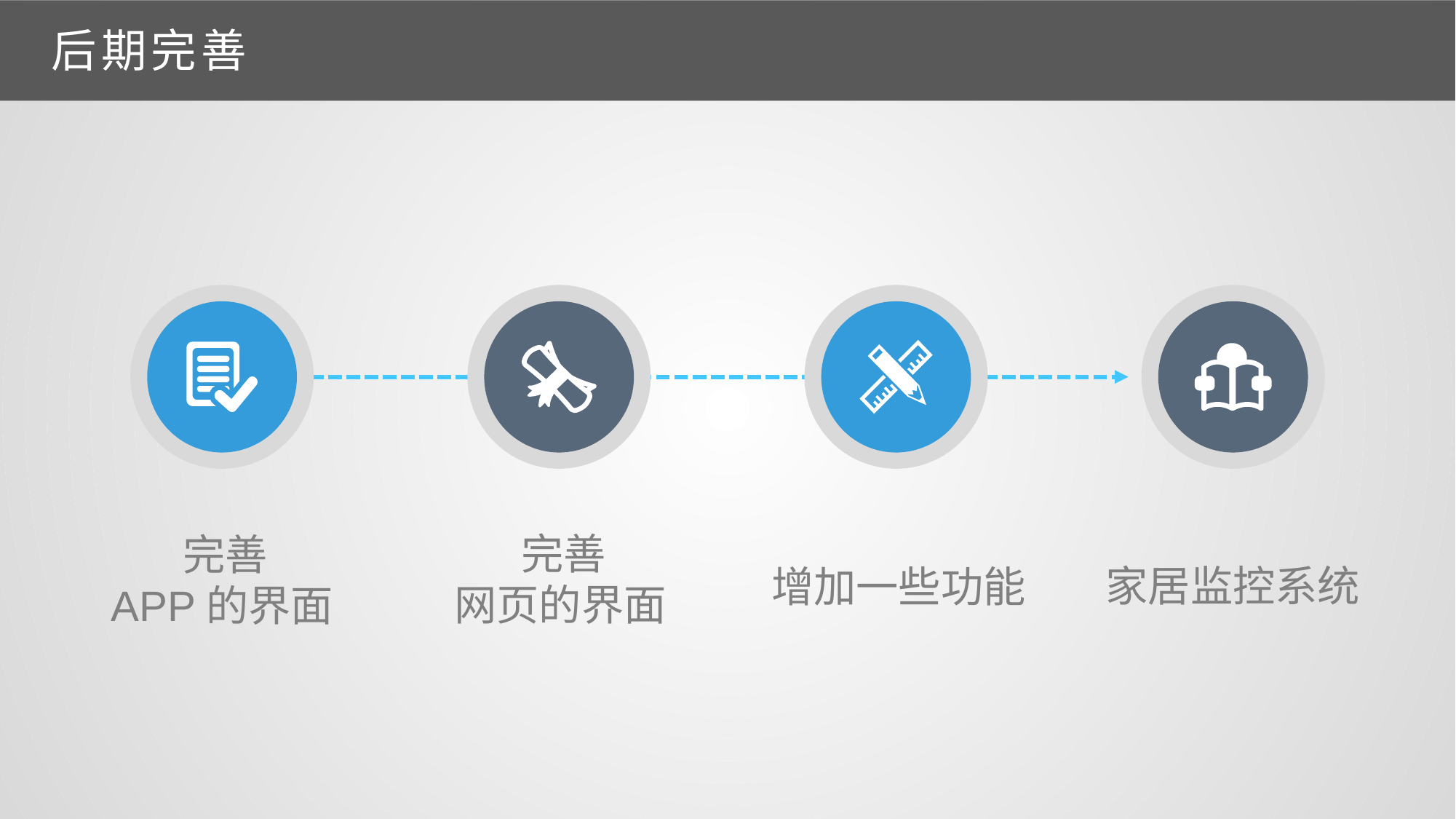

后期完善

完善
网页的界面
完善
app的界面
家居监控系统
增加一些功能